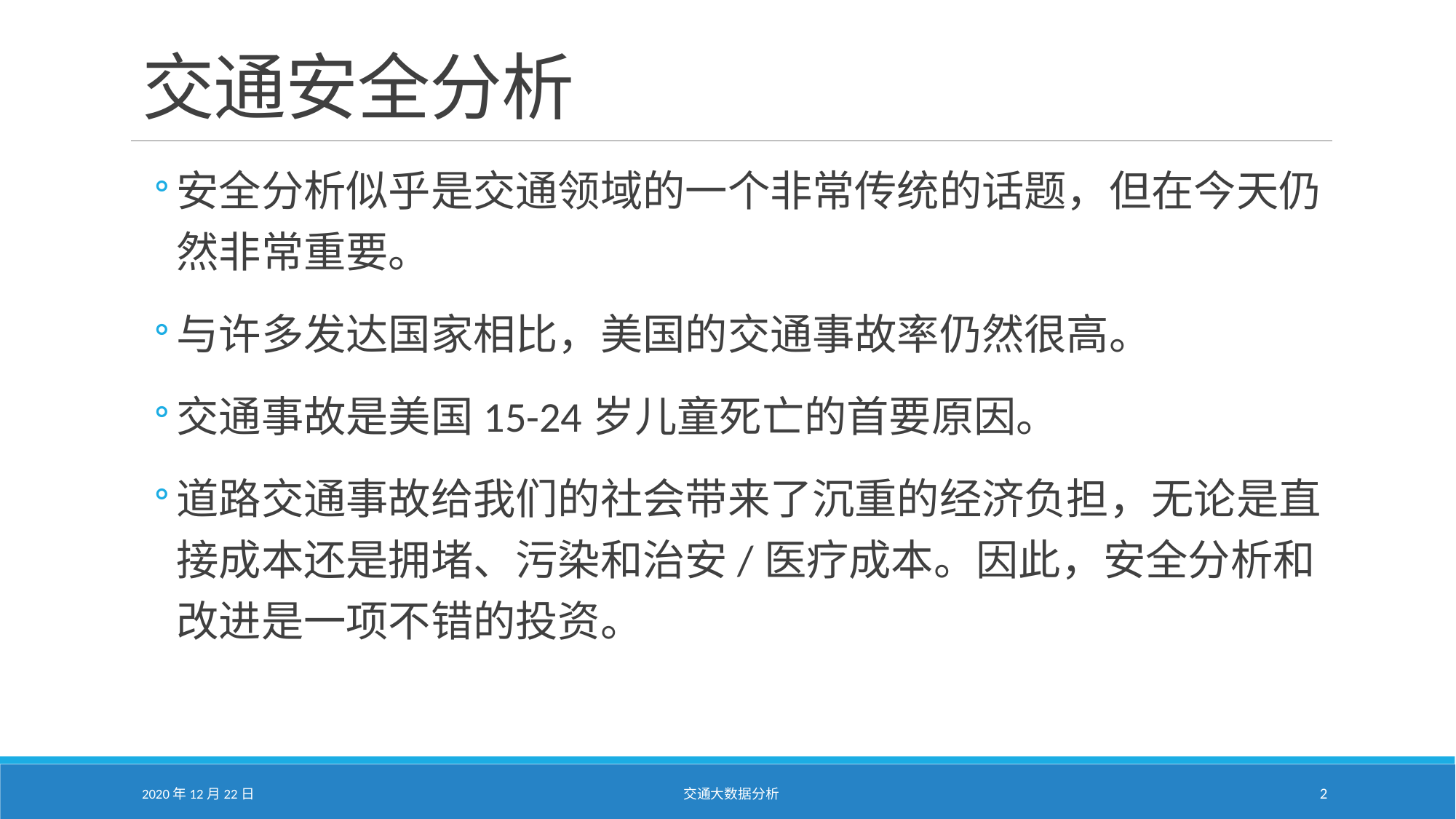

# 交通安全分析
安全分析似乎是交通领域的一个非常传统的话题，但在今天仍然非常重要。
与许多发达国家相比，美国的交通事故率仍然很高。
交通事故是美国15-24岁儿童死亡的首要原因。
道路交通事故给我们的社会带来了沉重的经济负担，无论是直接成本还是拥堵、污染和治安/医疗成本。因此，安全分析和改进是一项不错的投资。
2020年12月22日
交通大数据分析
2